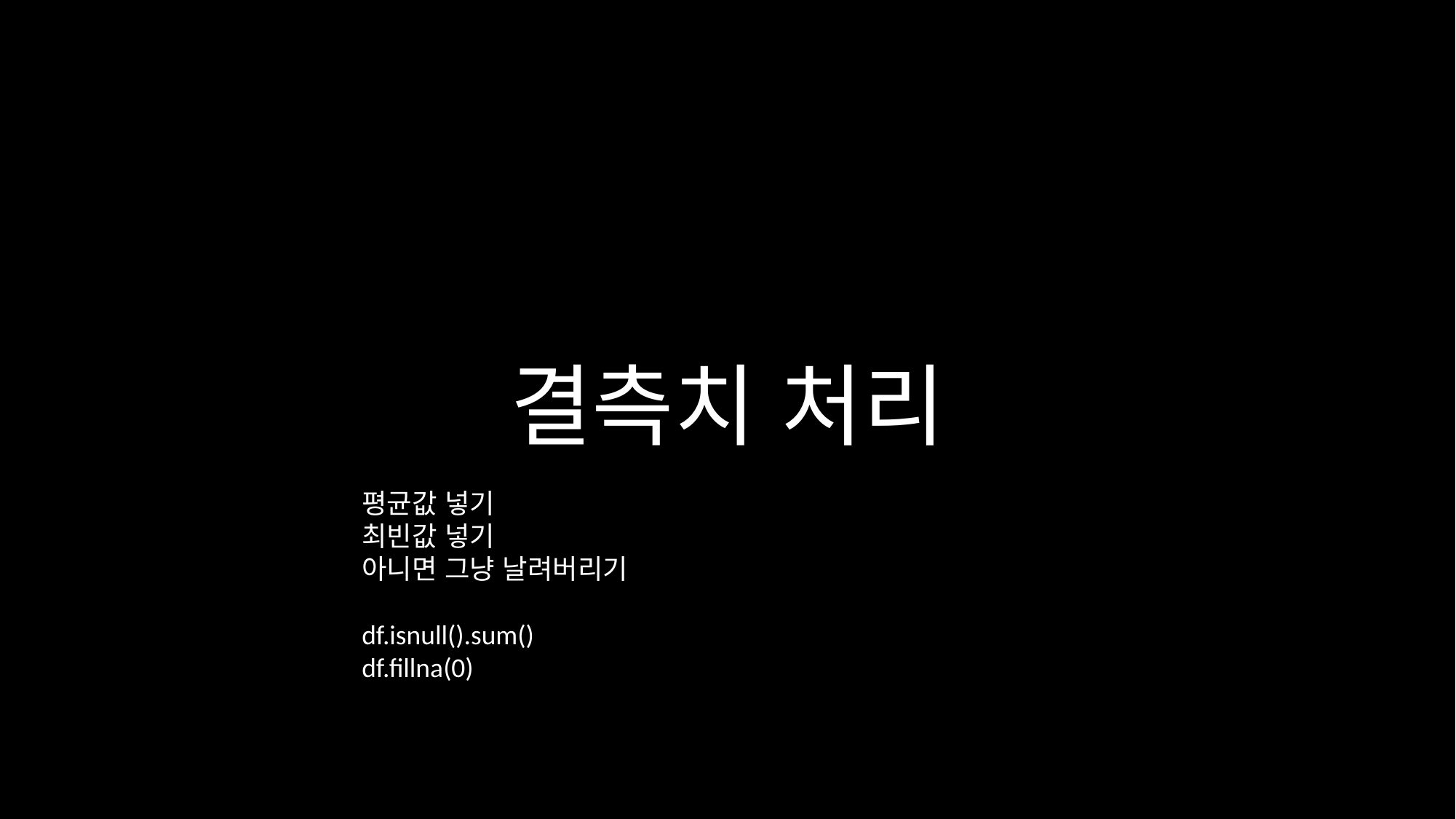

# 결측치 처리
평균값 넣기
최빈값 넣기
아니면 그냥 날려버리기

df.isnull().sum()
df.fillna(0)